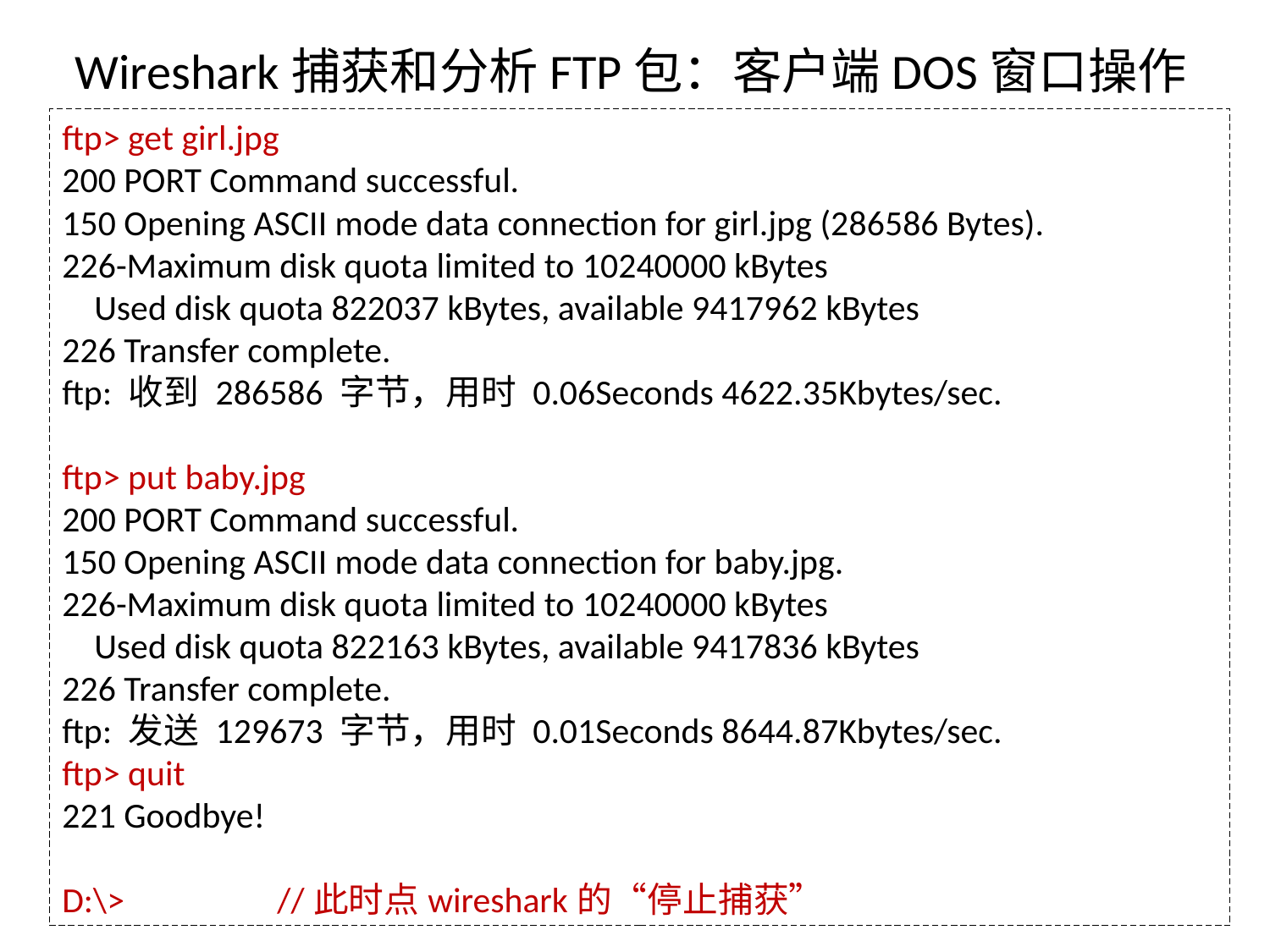

# Wireshark捕获和分析FTP包：客户端DOS窗口操作
ftp> get girl.jpg
200 PORT Command successful.
150 Opening ASCII mode data connection for girl.jpg (286586 Bytes).
226-Maximum disk quota limited to 10240000 kBytes
    Used disk quota 822037 kBytes, available 9417962 kBytes
226 Transfer complete.
ftp: 收到 286586 字节，用时 0.06Seconds 4622.35Kbytes/sec.

ftp> put baby.jpg
200 PORT Command successful.
150 Opening ASCII mode data connection for baby.jpg.
226-Maximum disk quota limited to 10240000 kBytes
    Used disk quota 822163 kBytes, available 9417836 kBytes
226 Transfer complete.
ftp: 发送 129673 字节，用时 0.01Seconds 8644.87Kbytes/sec.
ftp> quit
221 Goodbye!

D:\>                   //此时点wireshark的“停止捕获”